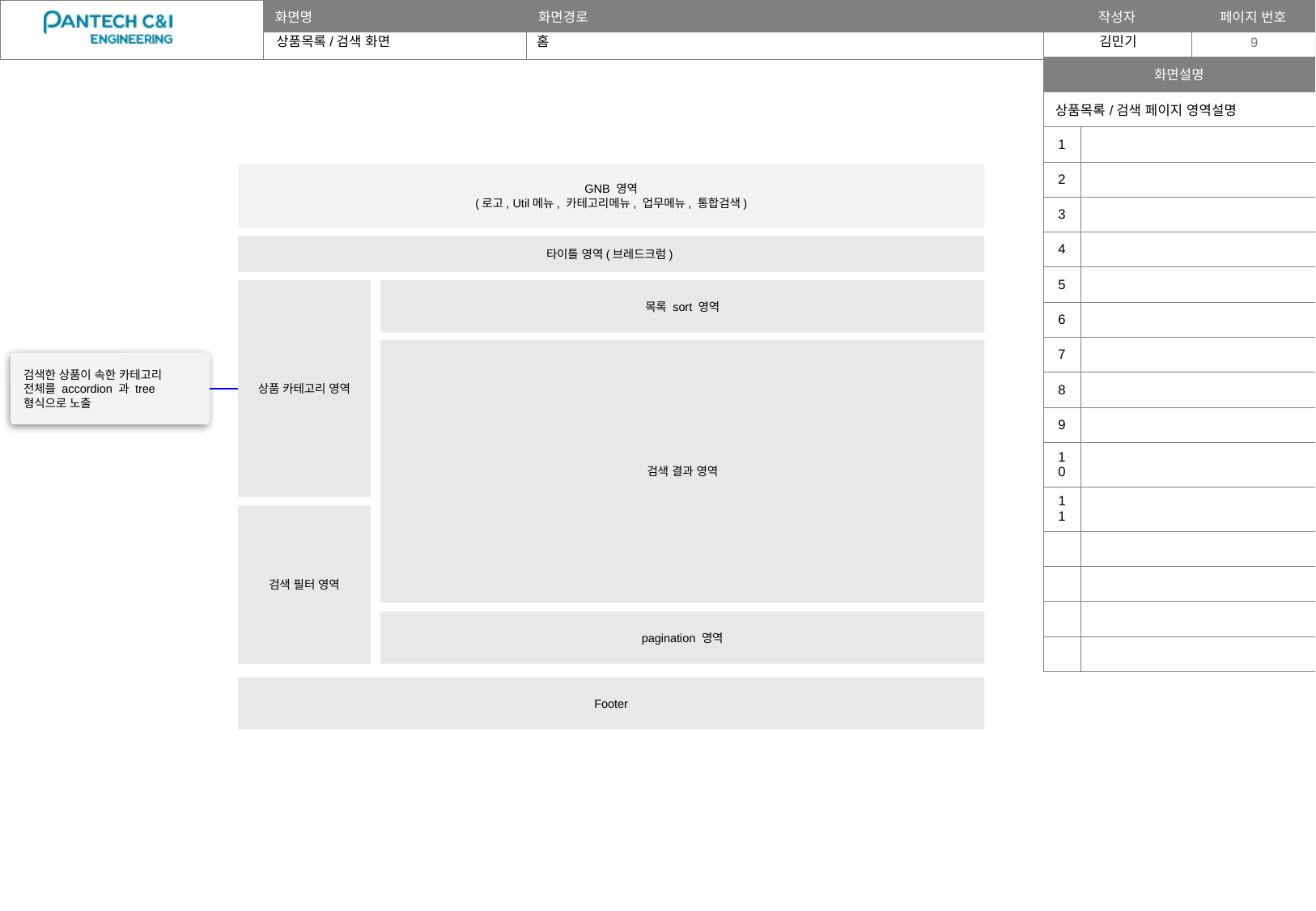

상품목록/검색 화면
홈
9
| 화면설명 |  |
| --- | --- |
| 상품목록/검색 페이지 영역설명 |  |
| 1 |  |
| 2 |  |
| 3 |  |
| 4 |  |
| 5 |  |
| 6 |  |
| 7 |  |
| 8 |  |
| 9 |  |
| 10 |  |
| 11 |  |
|  |  |
|  |  |
|  |  |
|  |  |
GNB 영역
(로고, Util메뉴, 카테고리메뉴, 업무메뉴, 통합검색)
타이틀 영역(브레드크럼)
상품 카테고리 영역
목록 sort 영역
검색 결과 영역
검색한 상품이 속한 카테고리 전체를 accordion 과 tree 형식으로 노출
검색 필터 영역
pagination 영역
Footer